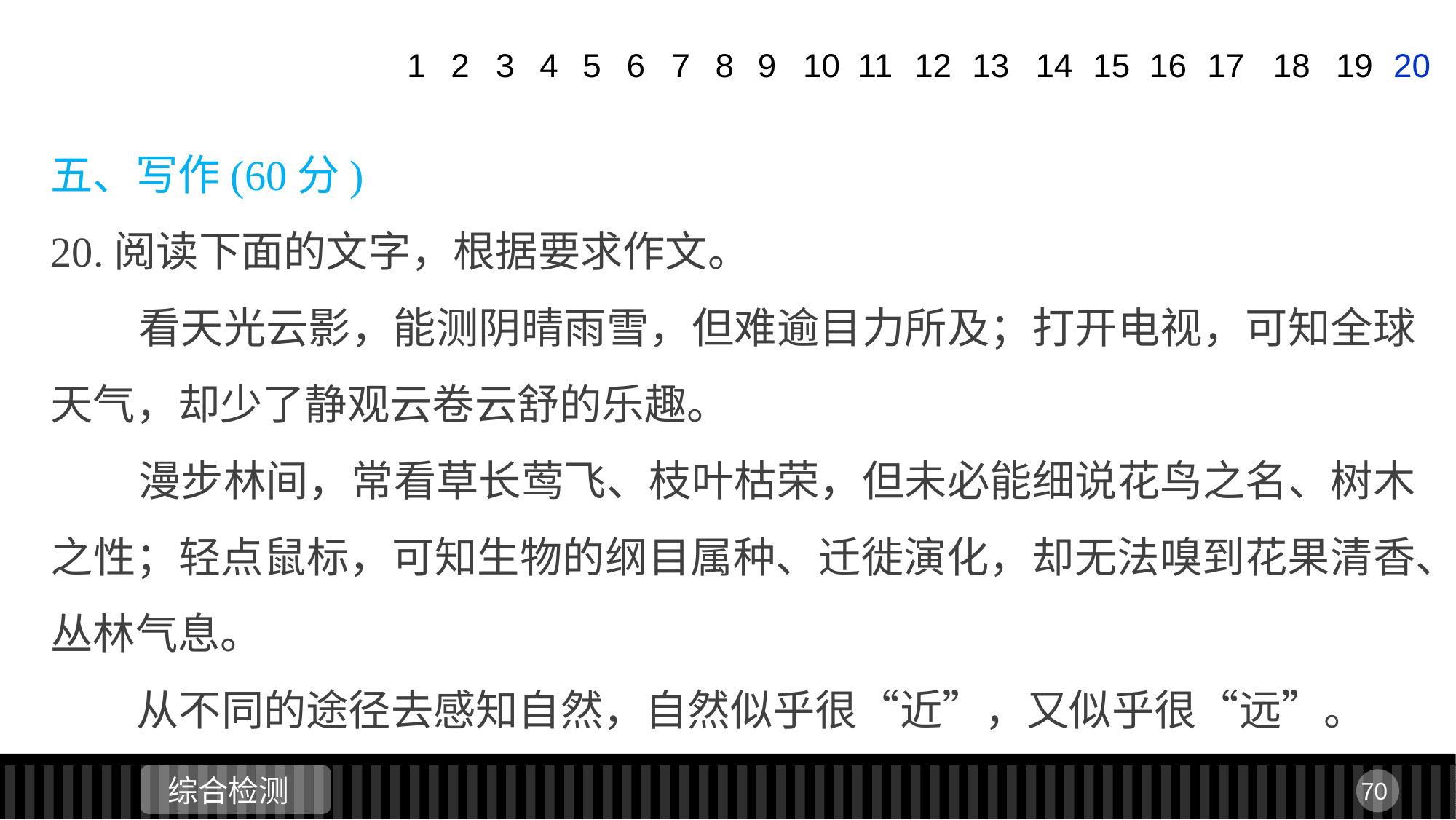

1
2
3
4
5
6
7
8
9
11
12
13
14
15
16
17
18
19
20
10
五、写作(60分)
20.阅读下面的文字，根据要求作文。
        看天光云影，能测阴晴雨雪，但难逾目力所及；打开电视，可知全球天气，却少了静观云卷云舒的乐趣。
        漫步林间，常看草长莺飞、枝叶枯荣，但未必能细说花鸟之名、树木之性；轻点鼠标，可知生物的纲目属种、迁徙演化，却无法嗅到花果清香、丛林气息。
        从不同的途径去感知自然，自然似乎很“近”，又似乎很“远”。